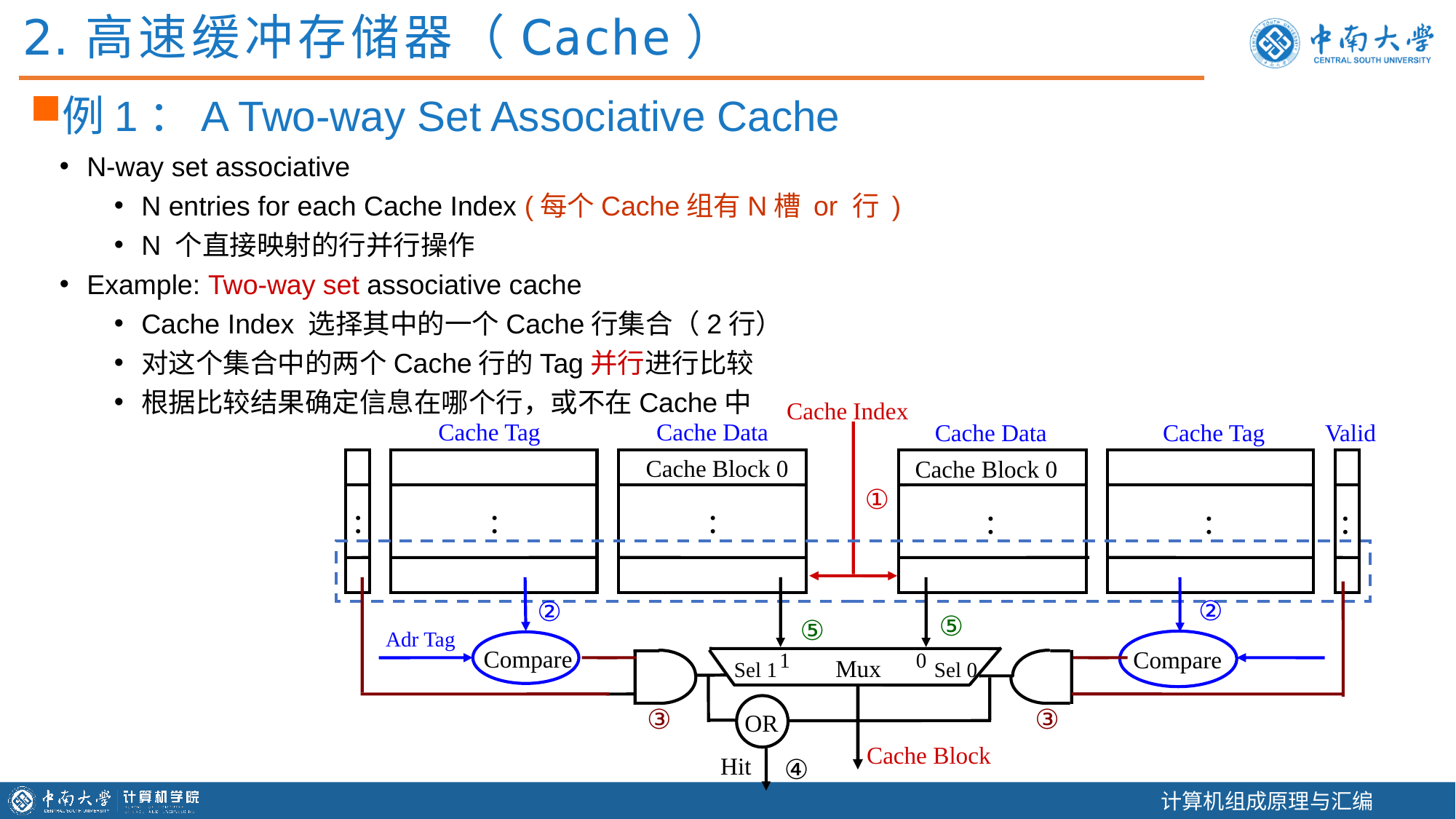

2.高速缓冲存储器（Cache）

例1：A Two-way Set Associative Cache
N-way set associative
N entries for each Cache Index (每个Cache组有N槽 or 行 )
N 个直接映射的行并行操作
Example: Two-way set associative cache
Cache Index 选择其中的一个Cache行集合（2行）
对这个集合中的两个Cache行的Tag并行进行比较
根据比较结果确定信息在哪个行，或不在Cache中
Cache Index
Cache Tag
Cache Data
Cache Data
Cache Tag
Valid

①

Cache Block 0
Cache Block 0

:
:
:
:
:
:

③
③

②
②
Adr Tag

⑤
⑤

Cache Block
Compare
Compare
1
0
Mux

Sel 1
Sel 0

OR

Hit

④

69